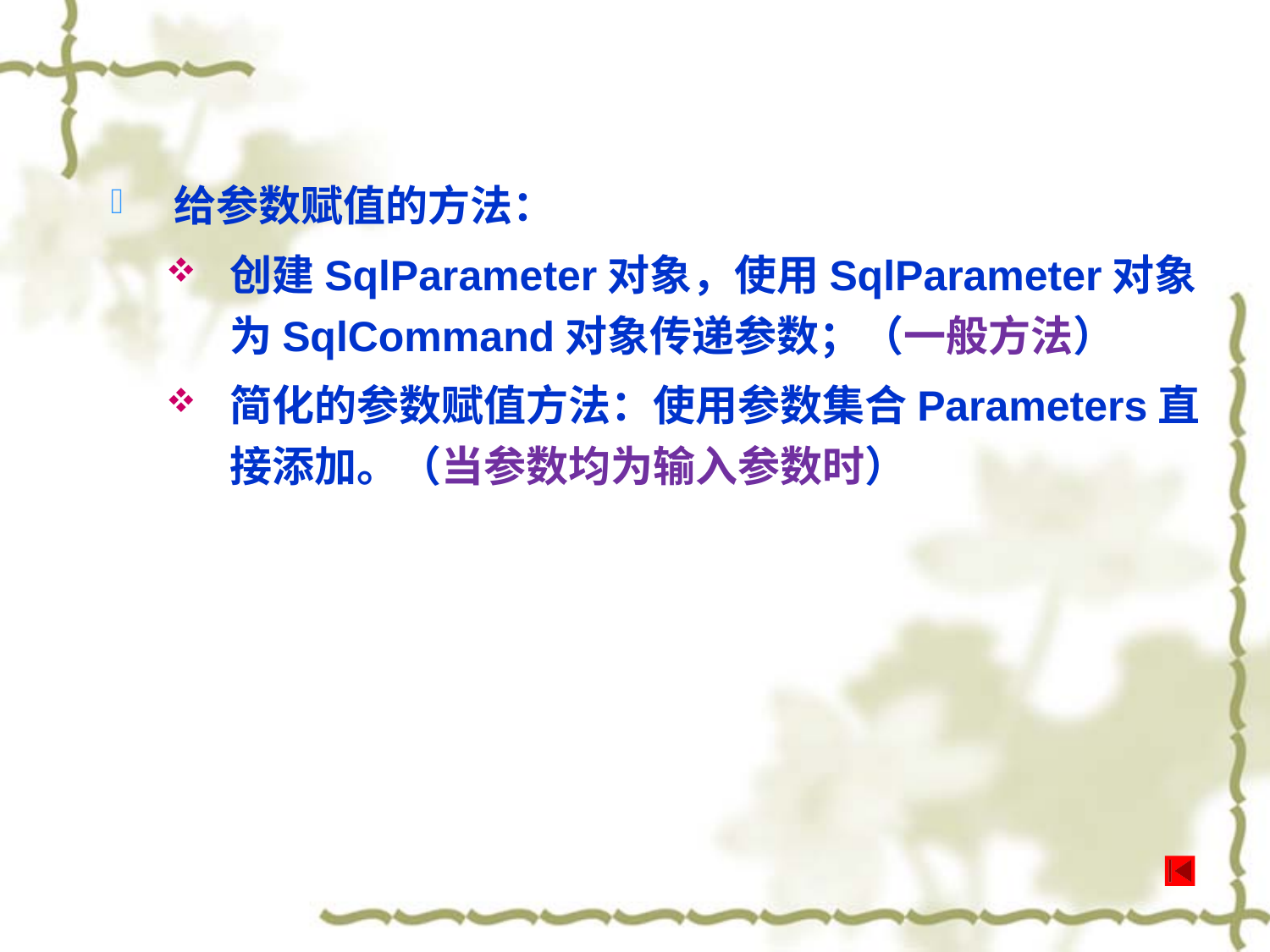

给参数赋值的方法：
创建SqlParameter对象，使用SqlParameter对象为SqlCommand对象传递参数；（一般方法）
简化的参数赋值方法：使用参数集合Parameters直接添加。（当参数均为输入参数时）